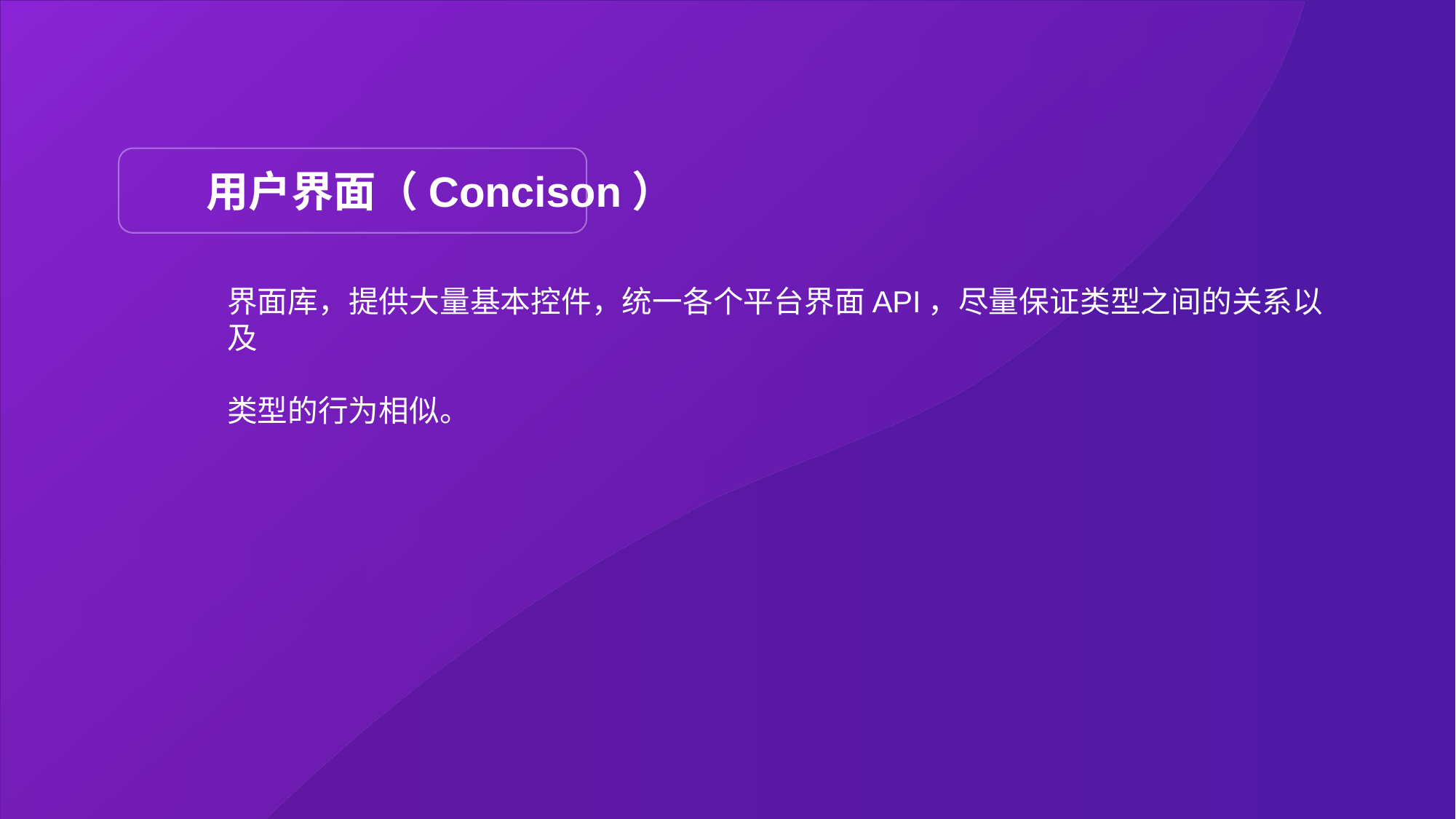

用户界面（Concison）
界面库，提供大量基本控件，统一各个平台界面API，尽量保证类型之间的关系以及

类型的行为相似。